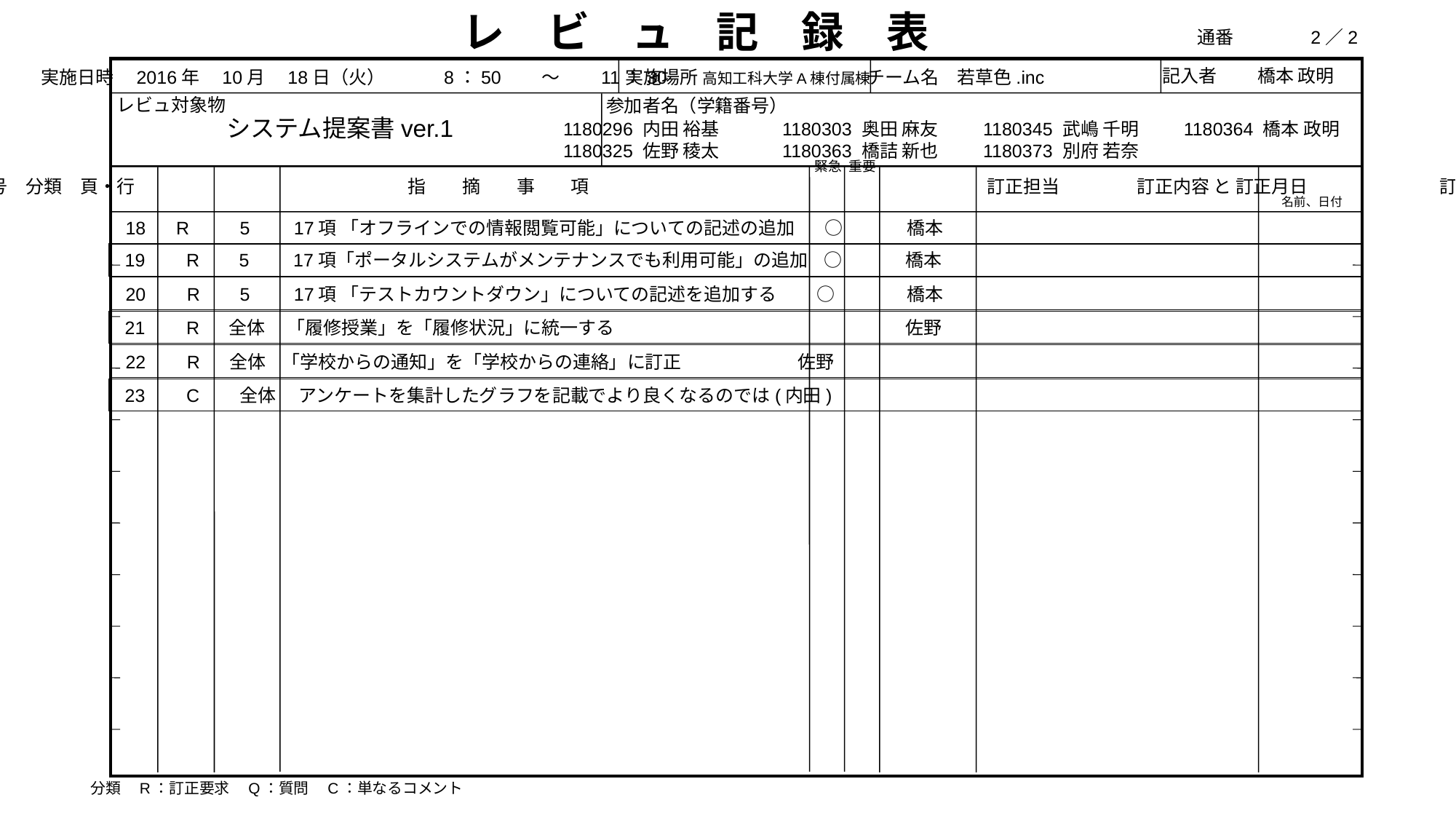

レ　ビ　ュ　記　録　表
通番　　　　2／2

記入者 　　橋本 政明
実施日時　2016年　10月　18日（火）　　　8：50　　～　　11：30
実施場所 高知工科大学A棟付属棟
チーム名　若草色.inc
レビュ対象物
参加者名（学籍番号）

緊急
重要

番号　分類　頁・行　　　　　　　　　　　　　　　指　　摘　　事　　項　　　　　　　　　　　　             　　　　　　　訂正担当　　　 　訂正内容 と 訂正月日　 　　　　　　訂正確認
名前、日付

分類　R：訂正要求　Q：質問　C：単なるコメント
システム提案書ver.1
1180296 内田 裕基　　　 1180303 奥田 麻友 　　1180345 武嶋 千明 　　1180364 橋本 政明
1180325 佐野 稜太　　 　1180363 橋詰 新也 　　1180373 別府 若奈
 18      R	  5 　   17項 「オフラインでの情報閲覧可能」についての記述の追加   　○	　 橋本
 19  　 R	  5 　   17項「ポータルシステムがメンテナンスでも利用可能」の追加    ○	　 橋本
 20  　 R	  5 　   17項 「テストカウントダウン」についての記述を追加する          ○	　 橋本
 21  　 R	全体 　「履修授業」を「履修状況」に統一する		　     	　 佐野
 22  　 R	全体    「学校からの通知」を「学校からの連絡」に訂正　　  　     	　 佐野
 23  　 C　　全体 　アンケートを集計したグラフを記載でより良くなるのでは(内田)